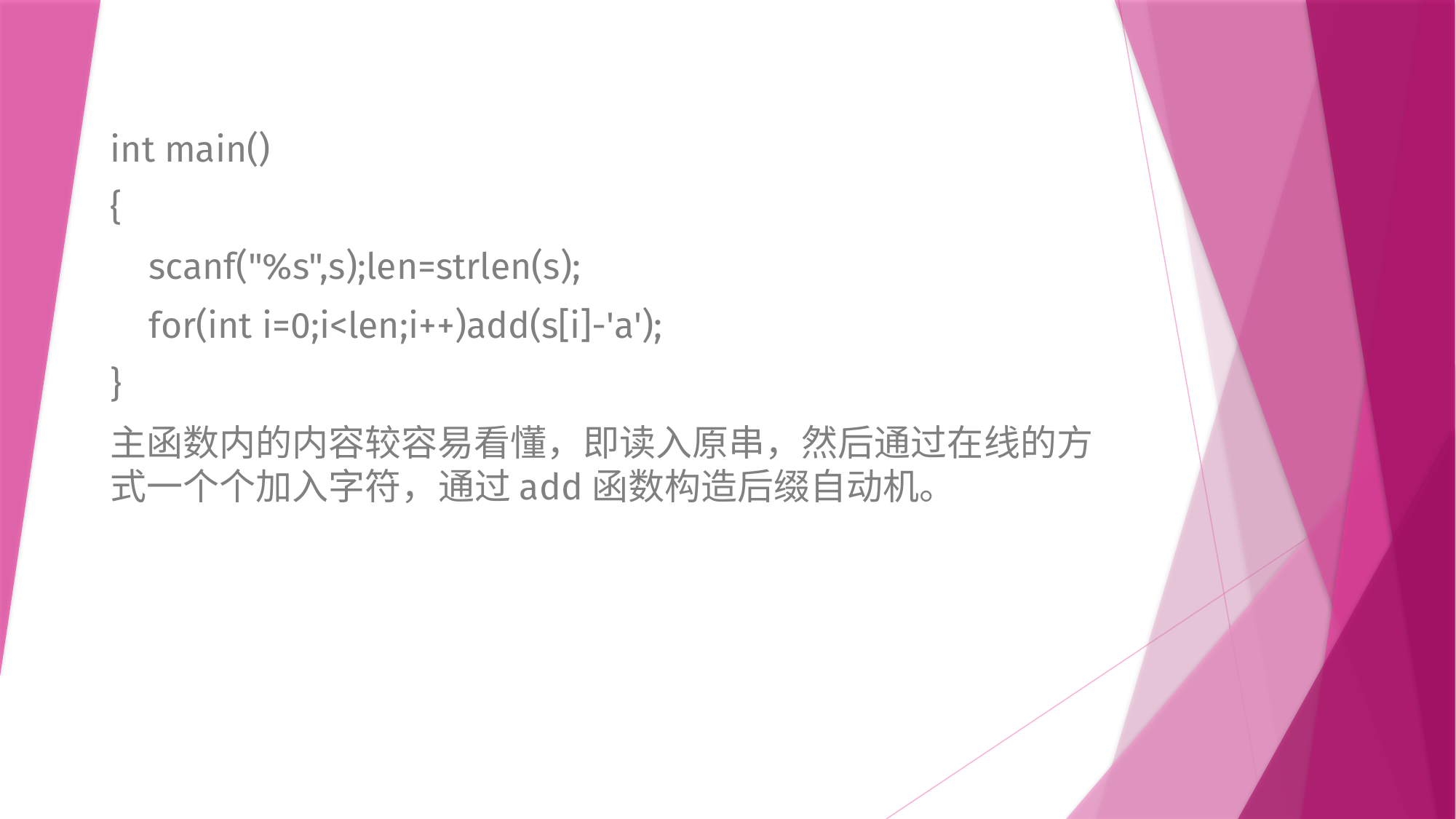

#
int main()
{
    scanf("%s",s);len=strlen(s);
    for(int i=0;i<len;i++)add(s[i]-'a');
}
主函数内的内容较容易看懂，即读入原串，然后通过在线的方式一个个加入字符，通过add函数构造后缀自动机。